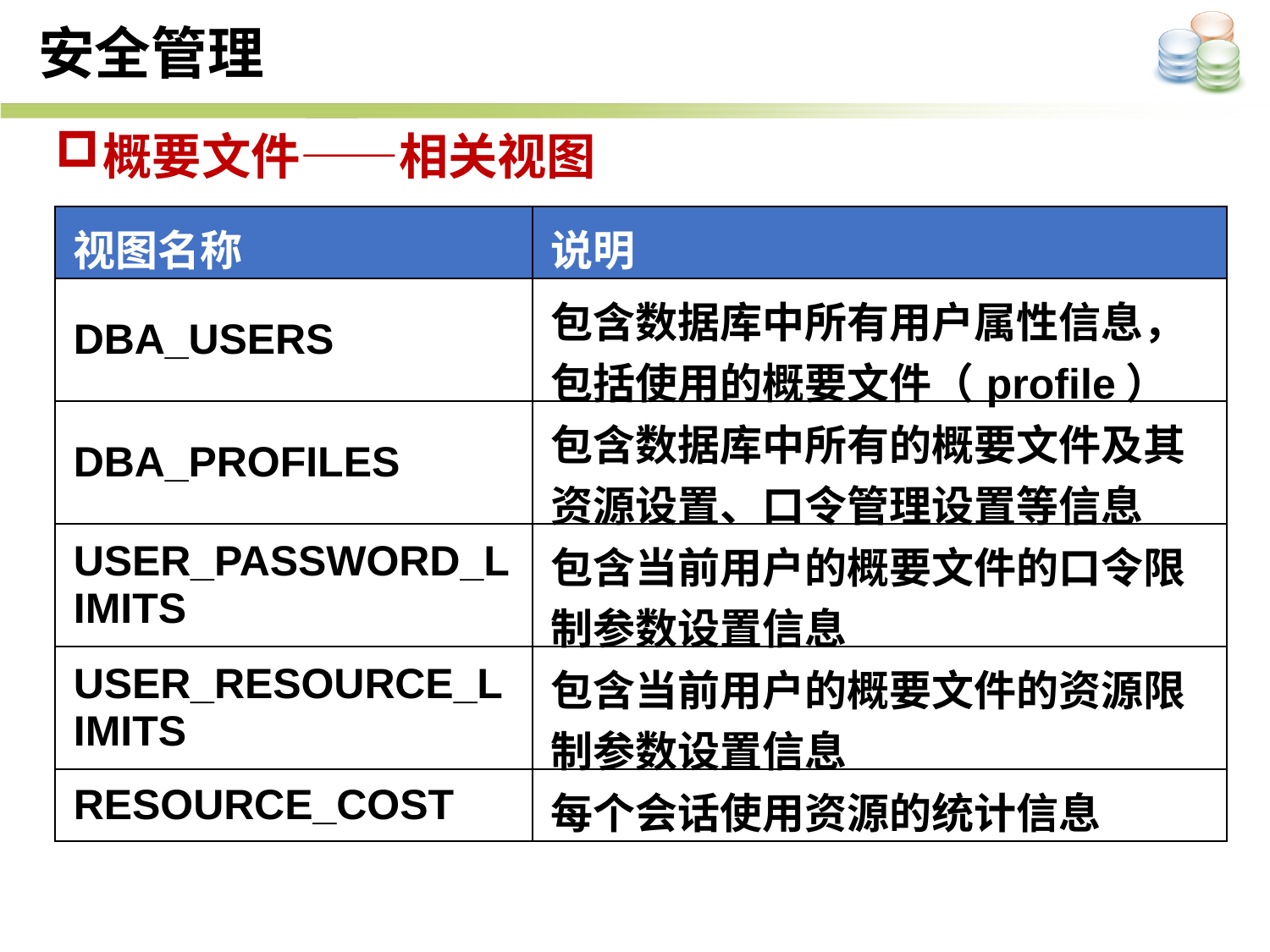

安全管理
概要文件——相关视图
| 视图名称 | 说明 |
| --- | --- |
| DBA\_USERS | 包含数据库中所有用户属性信息，包括使用的概要文件（profile） |
| DBA\_PROFILES | 包含数据库中所有的概要文件及其资源设置、口令管理设置等信息 |
| USER\_PASSWORD\_LIMITS | 包含当前用户的概要文件的口令限制参数设置信息 |
| USER\_RESOURCE\_LIMITS | 包含当前用户的概要文件的资源限制参数设置信息 |
| RESOURCE\_COST | 每个会话使用资源的统计信息 |
18